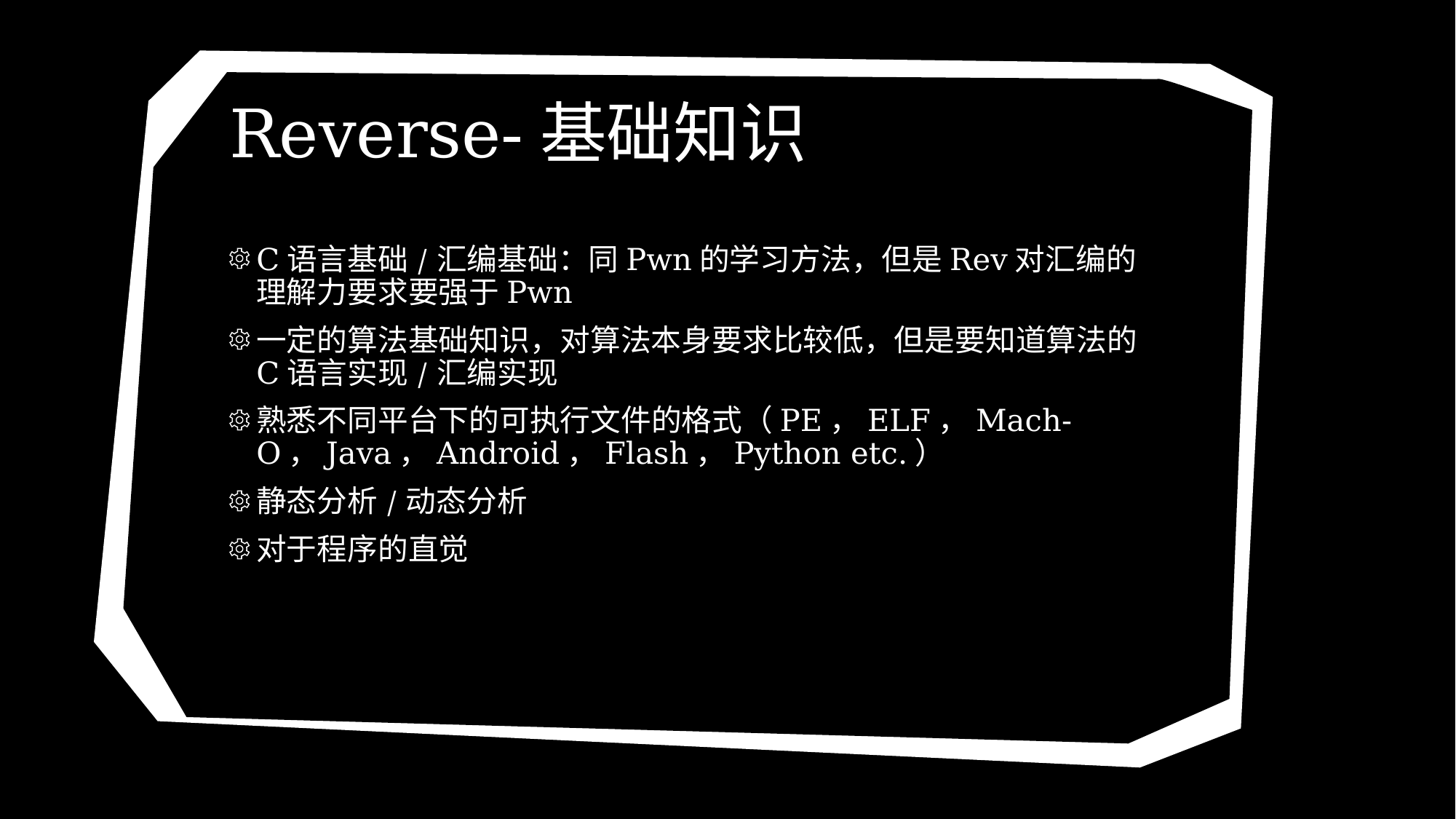

Reverse-基础知识
C语言基础/汇编基础：同Pwn的学习方法，但是Rev对汇编的理解力要求要强于Pwn
一定的算法基础知识，对算法本身要求比较低，但是要知道算法的C语言实现/汇编实现
熟悉不同平台下的可执行文件的格式（PE，ELF，Mach-O，Java，Android，Flash，Python etc.）
静态分析/动态分析
对于程序的直觉